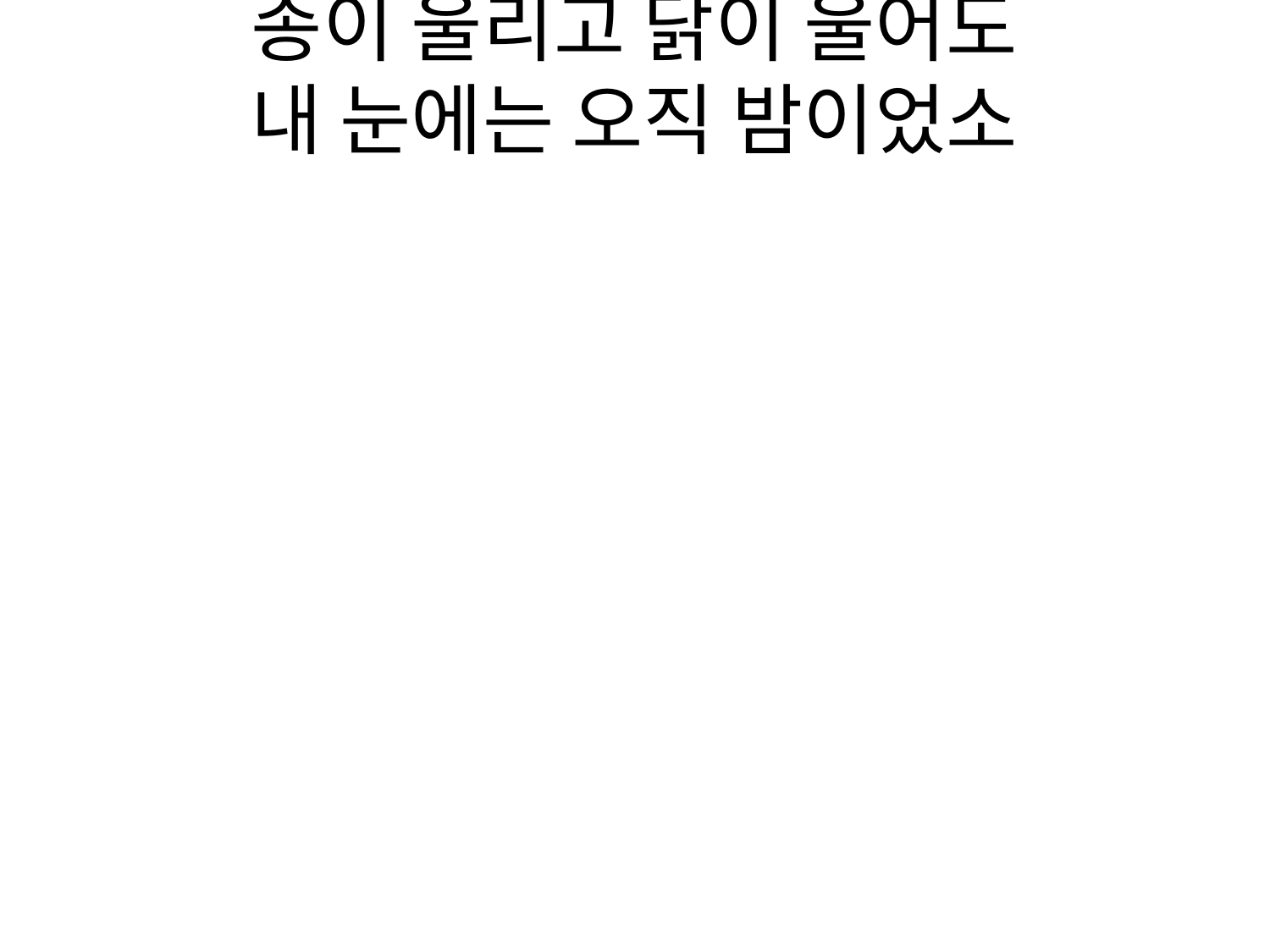

# 종이 울리고 닭이 울어도
내 눈에는 오직 밤이었소